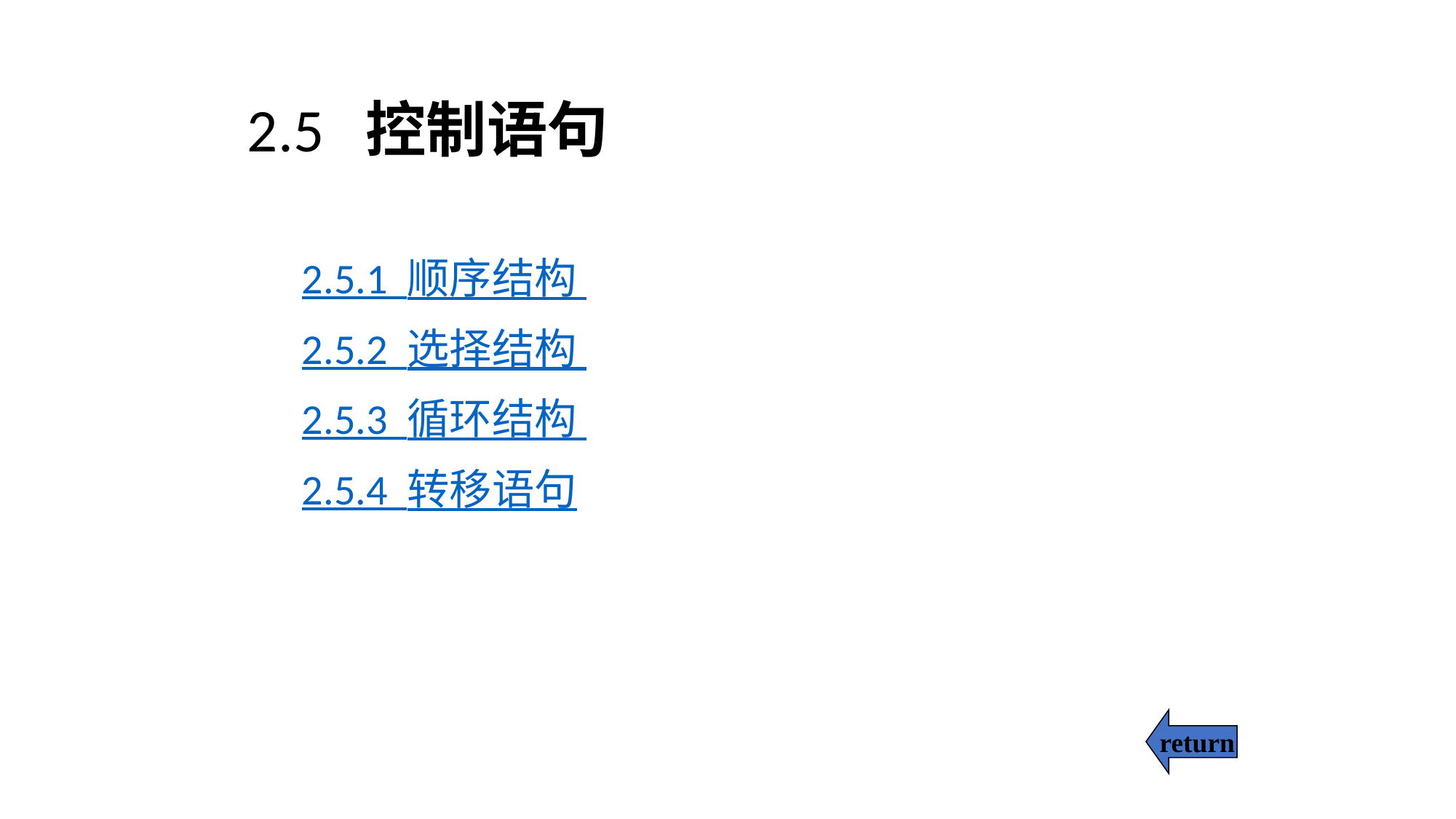

# 2.5  控制语句
2.5.1  顺序结构
2.5.2  选择结构
2.5.3  循环结构
2.5.4  转移语句

return